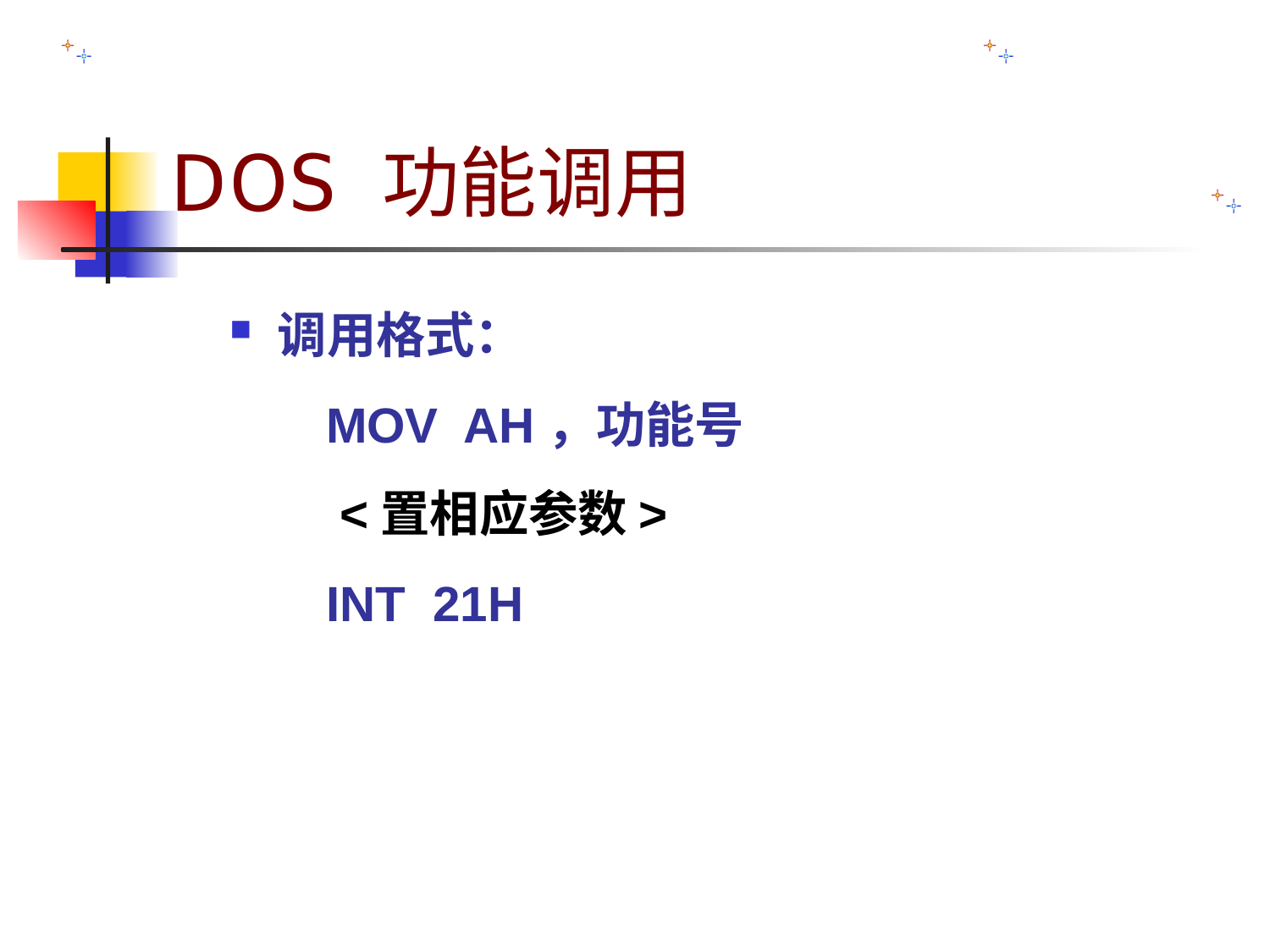

# DOS 功能调用
调用格式：
       MOV  AH，功能号
        <置相应参数>
       INT  21H